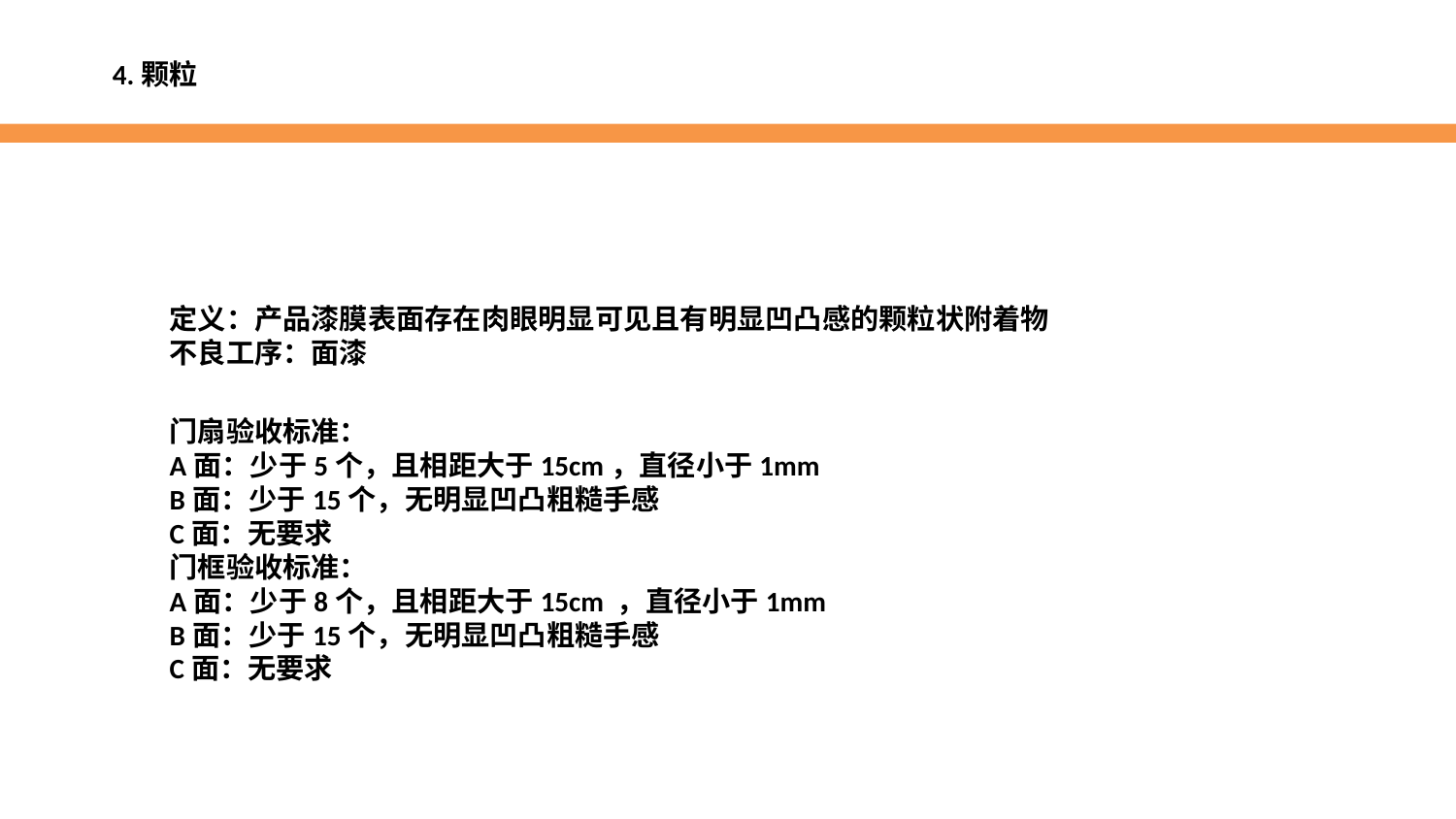

4.颗粒
定义：产品漆膜表面存在肉眼明显可见且有明显凹凸感的颗粒状附着物
不良工序：面漆
门扇验收标准：
A面：少于5个，且相距大于15cm，直径小于1mm
B面：少于15个，无明显凹凸粗糙手感
C面：无要求
门框验收标准：
A面：少于8个，且相距大于15cm ，直径小于1mm
B面：少于15个，无明显凹凸粗糙手感
C面：无要求